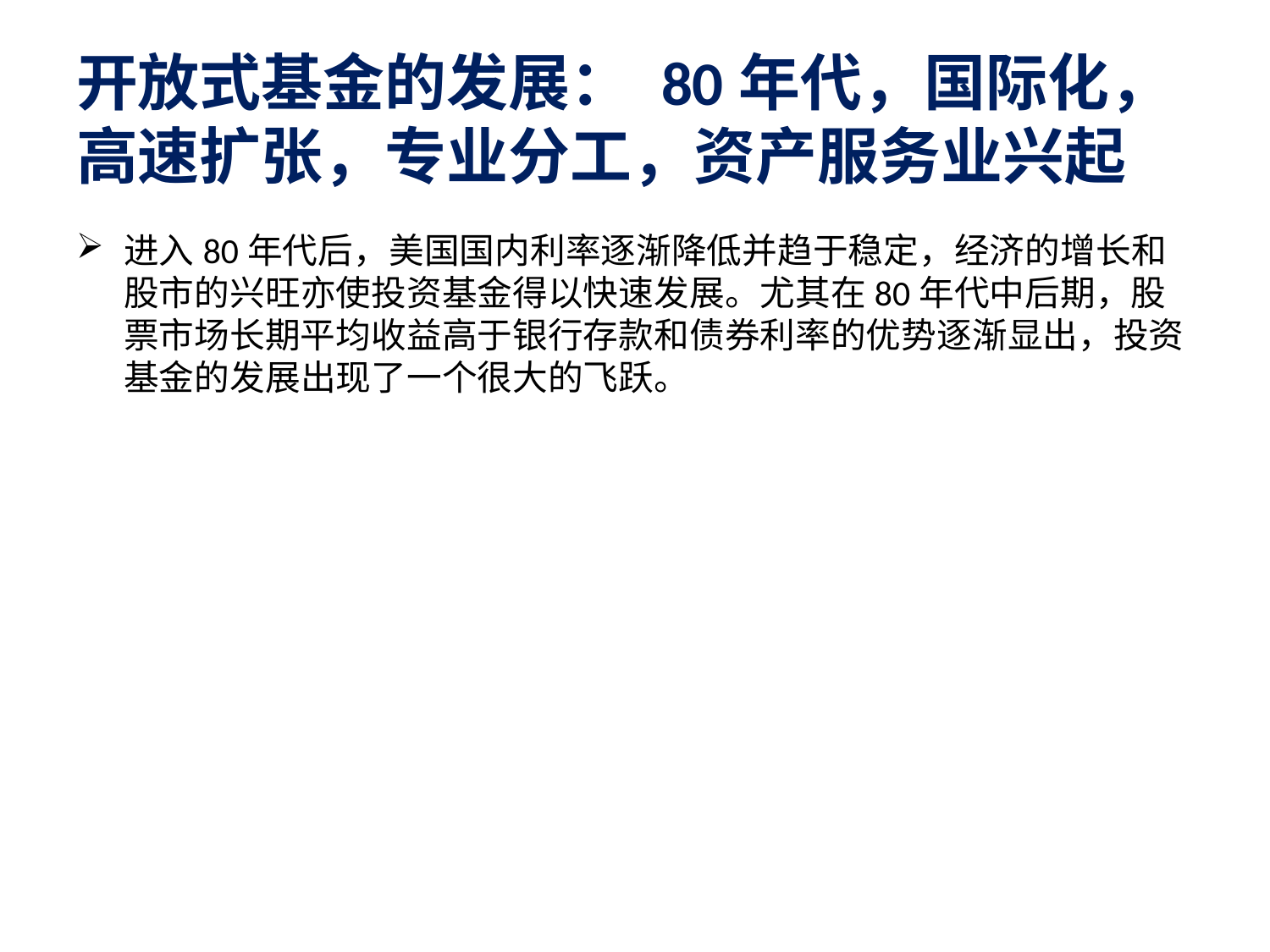

# 开放式基金的发展： 80年代，国际化，高速扩张，专业分工，资产服务业兴起
进入80年代后，美国国内利率逐渐降低并趋于稳定，经济的增长和股市的兴旺亦使投资基金得以快速发展。尤其在80年代中后期，股票市场长期平均收益高于银行存款和债券利率的优势逐渐显出，投资基金的发展出现了一个很大的飞跃。